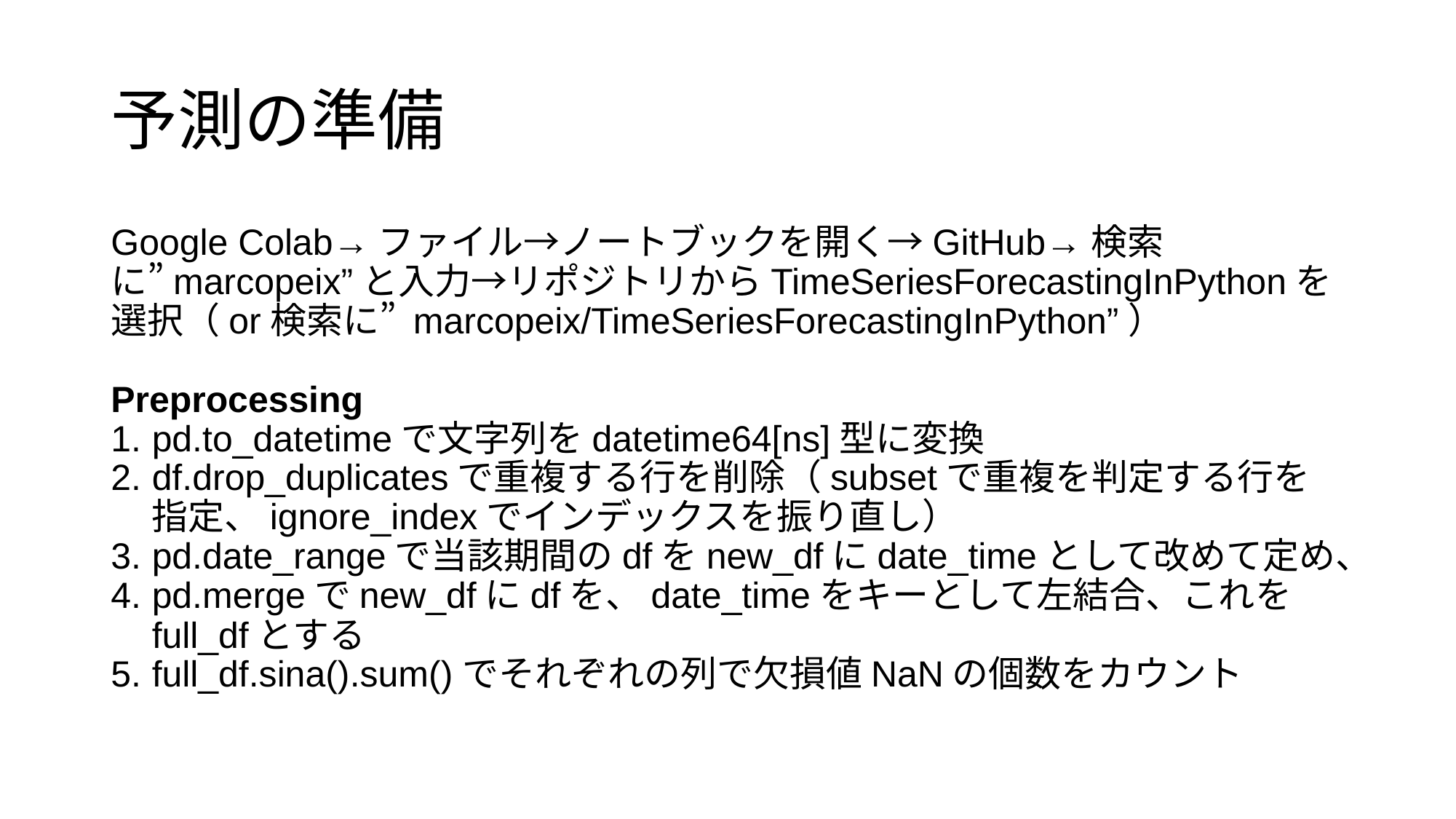

# 予測の準備
Google Colab→ファイル→ノートブックを開く→GitHub→検索に”marcopeix”と入力→リポジトリからTimeSeriesForecastingInPythonを選択（or検索に” marcopeix/TimeSeriesForecastingInPython”）

Preprocessing
pd.to_datetimeで文字列をdatetime64[ns]型に変換
df.drop_duplicatesで重複する行を削除（subsetで重複を判定する行を指定、ignore_indexでインデックスを振り直し）
pd.date_rangeで当該期間のdfをnew_dfにdate_timeとして改めて定め、
pd.mergeでnew_dfにdfを、date_timeをキーとして左結合、これをfull_dfとする
full_df.sina().sum()でそれぞれの列で欠損値NaNの個数をカウント